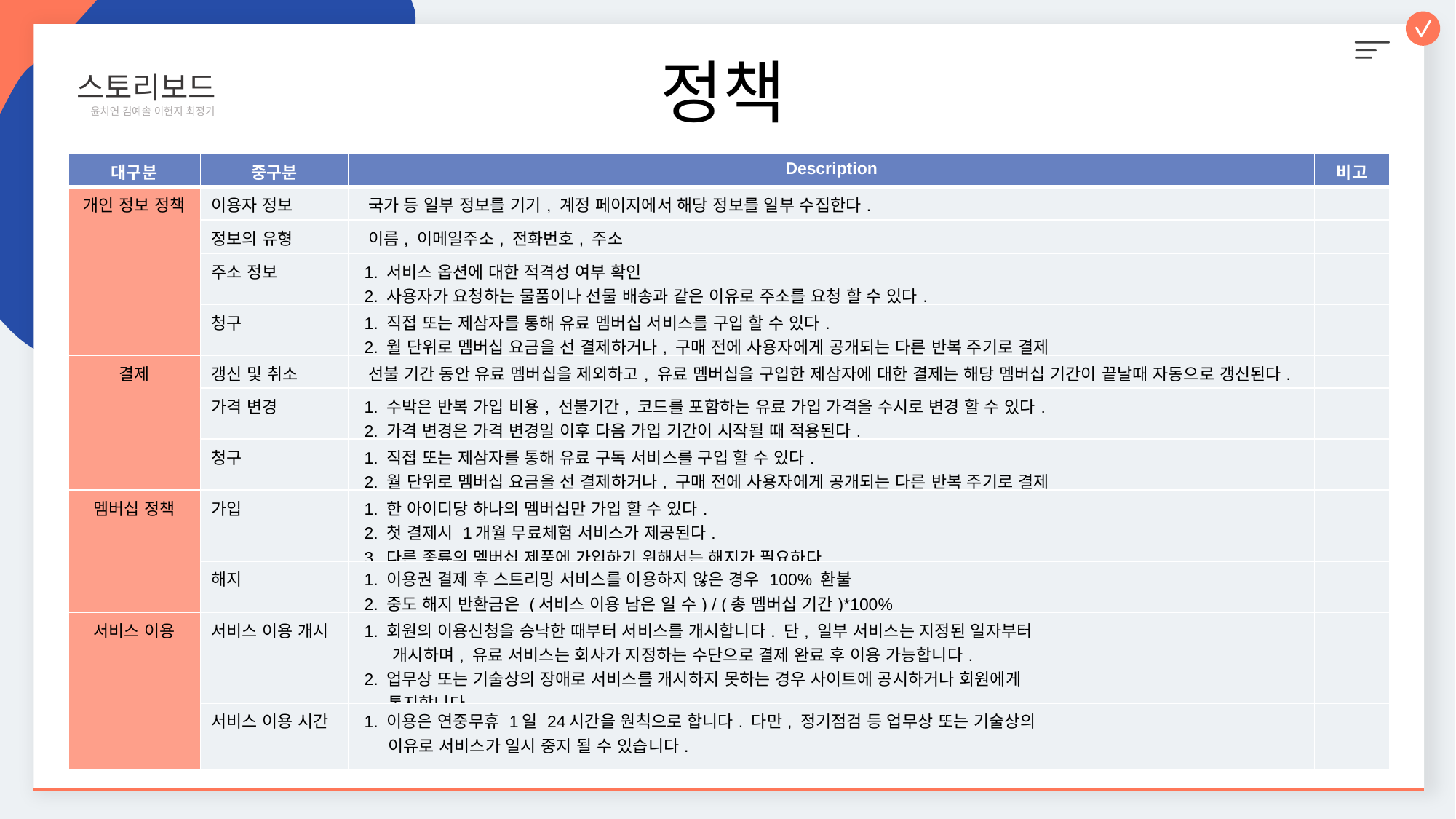

스토리보드
    윤치연 김예솔 이헌지 최정기

정책
| 대구분 | 중구분 | Description | 비고 |
| --- | --- | --- | --- |
| 개인 정보 정책 | 이용자 정보 | 국가 등 일부 정보를 기기, 계정 페이지에서 해당 정보를 일부 수집한다. |  |
|  | 정보의 유형 | 이름, 이메일주소, 전화번호, 주소 |  |
|  | 주소 정보 | 1. 서비스 옵션에 대한 적격성 여부 확인 2. 사용자가 요청하는 물품이나 선물 배송과 같은 이유로 주소를 요청 할 수 있다. |  |
|  | 청구 | 1. 직접 또는 제삼자를 통해 유료 멤버십 서비스를 구입 할 수 있다. 2. 월 단위로 멤버십 요금을 선 결제하거나, 구매 전에 사용자에게 공개되는 다른 반복 주기로 결제 |  |
| 결제 | 갱신 및 취소 | 선불 기간 동안 유료 멤버십을 제외하고, 유료 멤버십을 구입한 제삼자에 대한 결제는 해당 멤버십 기간이 끝날때 자동으로 갱신된다. |  |
|  | 가격 변경 | 1. 수박은 반복 가입 비용, 선불기간, 코드를 포함하는 유료 가입 가격을 수시로 변경 할 수 있다. 2. 가격 변경은 가격 변경일 이후 다음 가입 기간이 시작될 때 적용된다. |  |
|  | 청구 | 1. 직접 또는 제삼자를 통해 유료 구독 서비스를 구입 할 수 있다. 2. 월 단위로 멤버십 요금을 선 결제하거나, 구매 전에 사용자에게 공개되는 다른 반복 주기로 결제 |  |
| 멤버십 정책 | 가입 | 1. 한 아이디당 하나의 멤버십만 가입 할 수 있다. 2. 첫 결제시 1개월 무료체험 서비스가 제공된다. 3. 다른 종류의 멤버십 제품에 가입하기 위해서는 해지가 필요하다. |  |
|  | 해지 | 1. 이용권 결제 후 스트리밍 서비스를 이용하지 않은 경우 100% 환불 2. 중도 해지 반환금은 (서비스 이용 남은 일 수) / (총 멤버십 기간)\*100% |  |
| 서비스 이용 | 서비스 이용 개시 | 1. 회원의 이용신청을 승낙한 때부터 서비스를 개시합니다. 단, 일부 서비스는 지정된 일자부터 개시하며, 유료 서비스는 회사가 지정하는 수단으로 결제 완료 후 이용 가능합니다. 2. 업무상 또는 기술상의 장애로 서비스를 개시하지 못하는 경우 사이트에 공시하거나 회원에게 통지합니다. |  |
|  | 서비스 이용 시간 | 1. 이용은 연중무휴 1일 24시간을 원칙으로 합니다. 다만, 정기점검 등 업무상 또는 기술상의 이유로 서비스가 일시 중지 될 수 있습니다. |  |